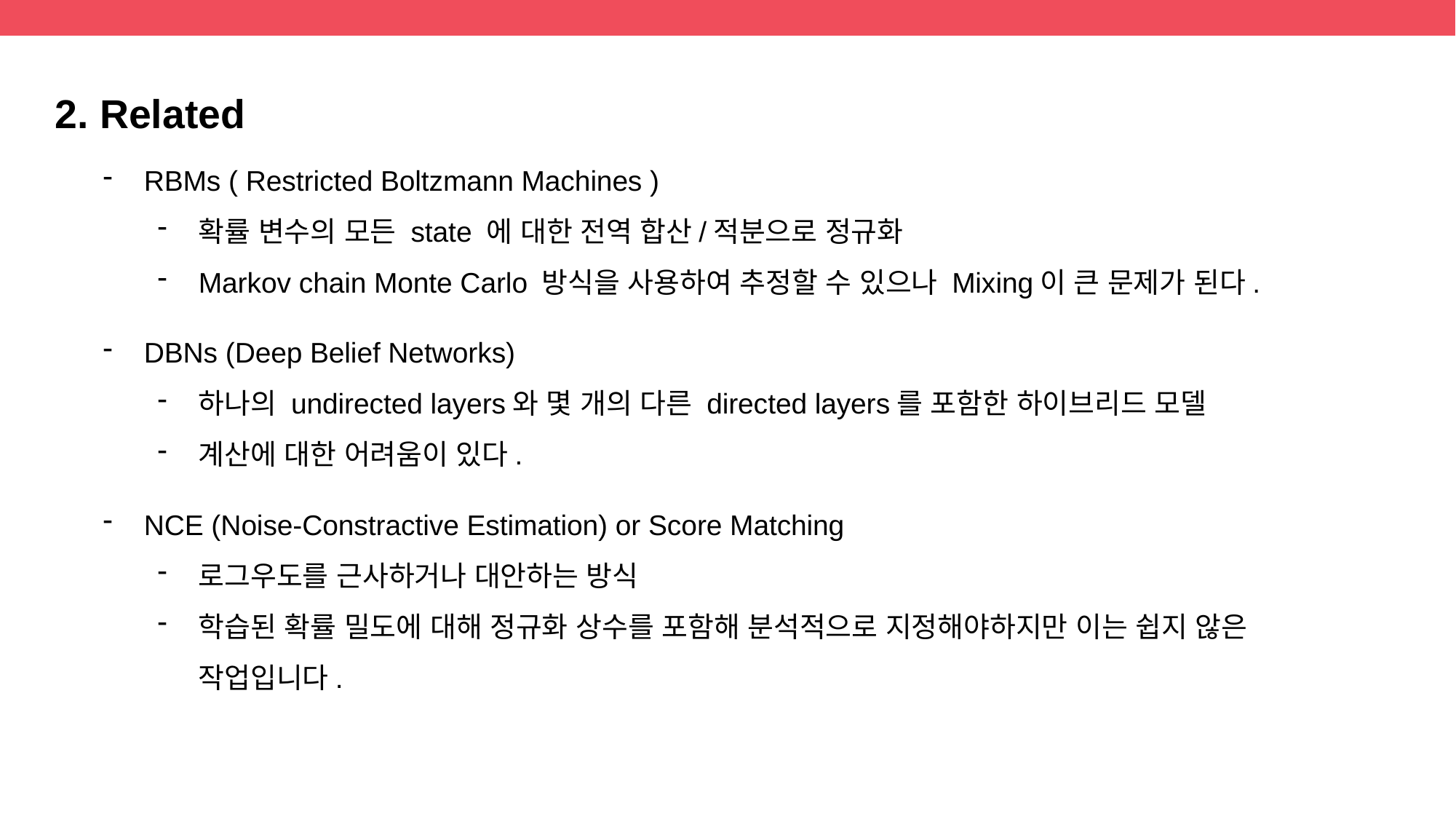

2. Related
RBMs ( Restricted Boltzmann Machines )
확률 변수의 모든 state 에 대한 전역 합산/적분으로 정규화
Markov chain Monte Carlo 방식을 사용하여 추정할 수 있으나 Mixing이 큰 문제가 된다.
DBNs (Deep Belief Networks)
하나의 undirected layers와 몇 개의 다른 directed layers를 포함한 하이브리드 모델
계산에 대한 어려움이 있다.
NCE (Noise-Constractive Estimation) or Score Matching
로그우도를 근사하거나 대안하는 방식
학습된 확률 밀도에 대해 정규화 상수를 포함해 분석적으로 지정해야하지만 이는 쉽지 않은 작업입니다.